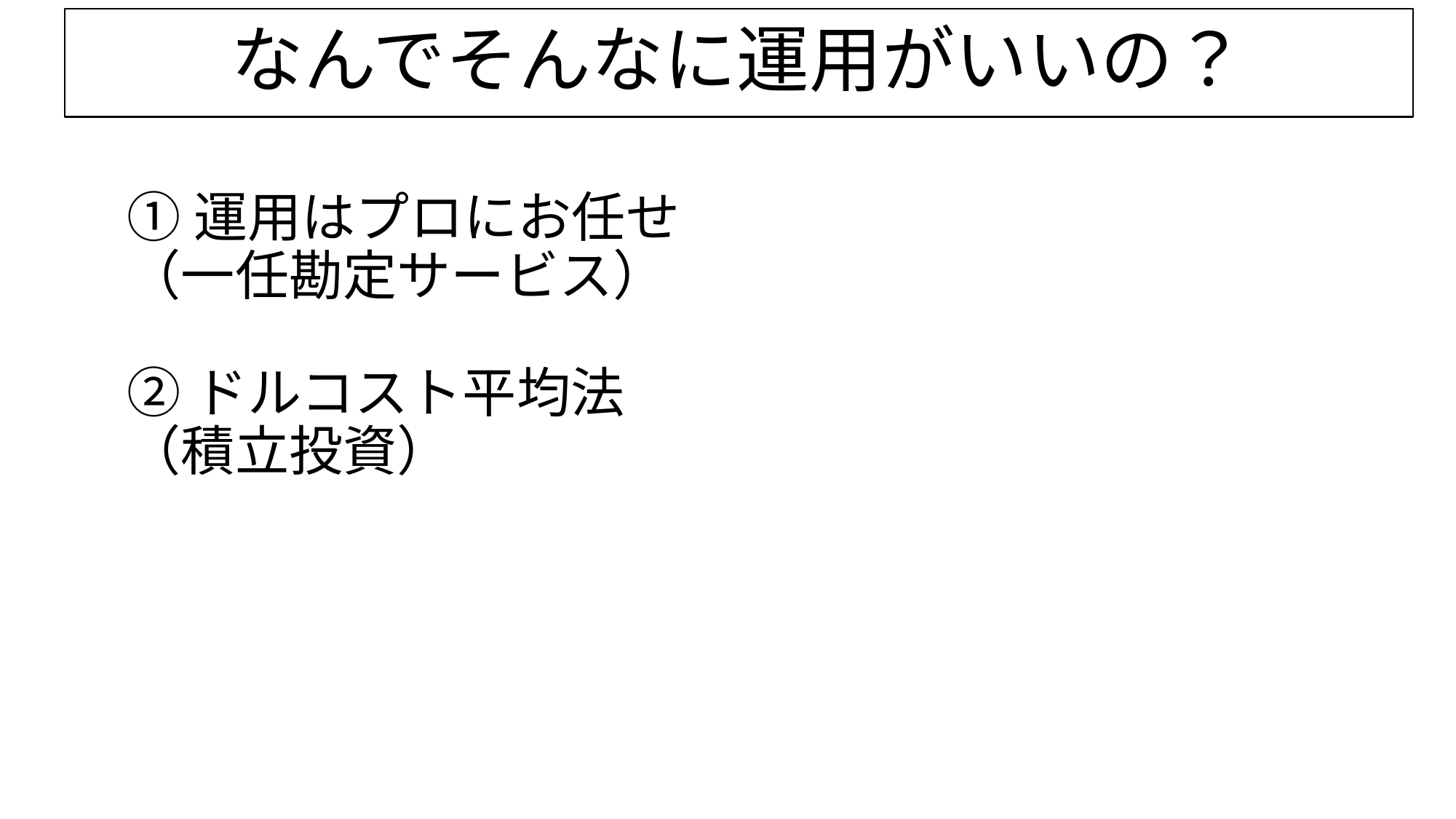

なんでそんなに運用がいいの？
①運用はプロにお任せ
（一任勘定サービス）

②ドルコスト平均法
（積立投資）